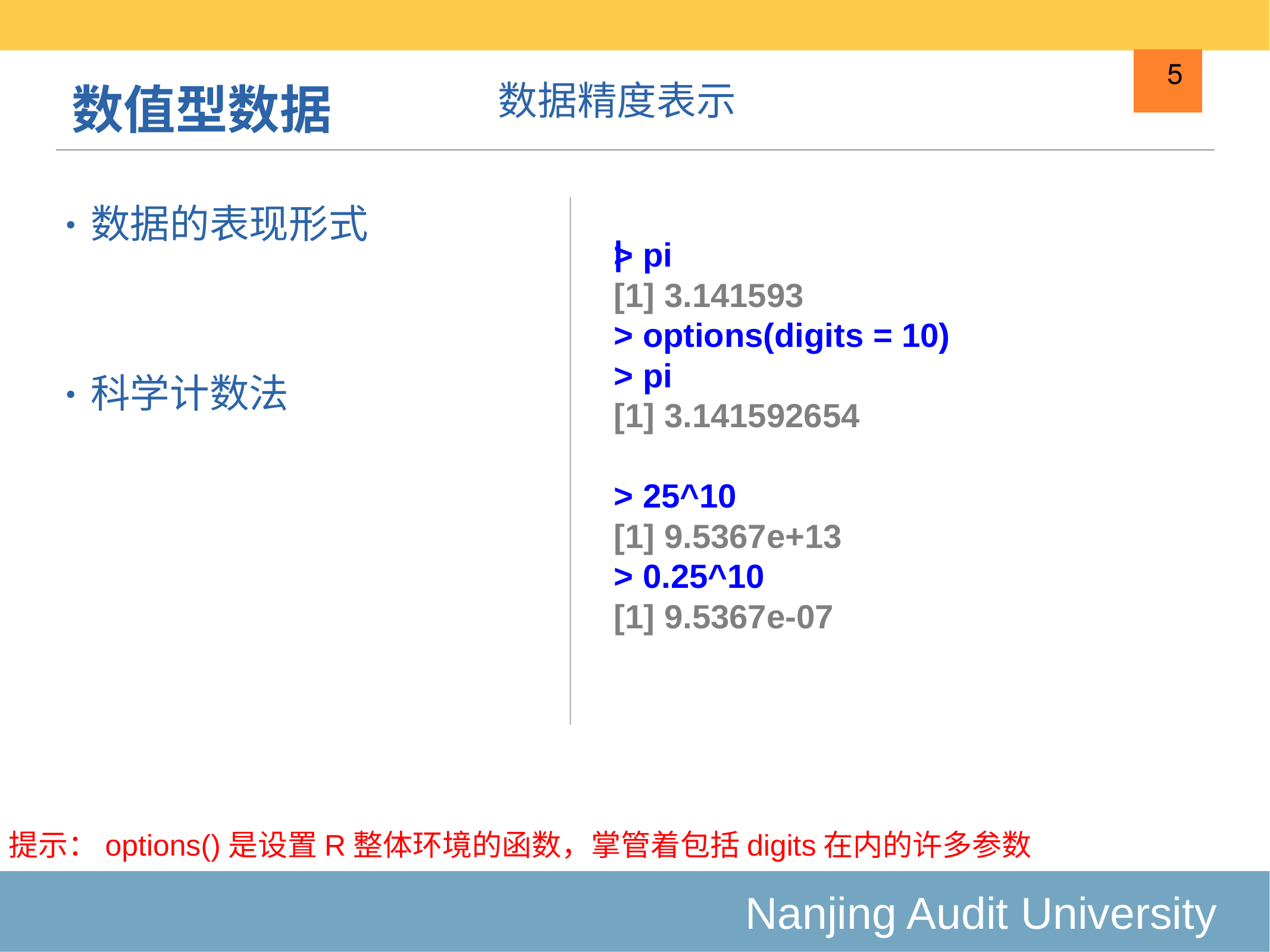

# 数值型数据
5
数据精度表示
数据的表现形式

科学计数法
|
> pi
[1] 3.141593
> options(digits = 10)
> pi
[1] 3.141592654

> 25^10
[1] 9.5367e+13
> 0.25^10
[1] 9.5367e-07
提示：options()是设置R整体环境的函数，掌管着包括digits在内的许多参数